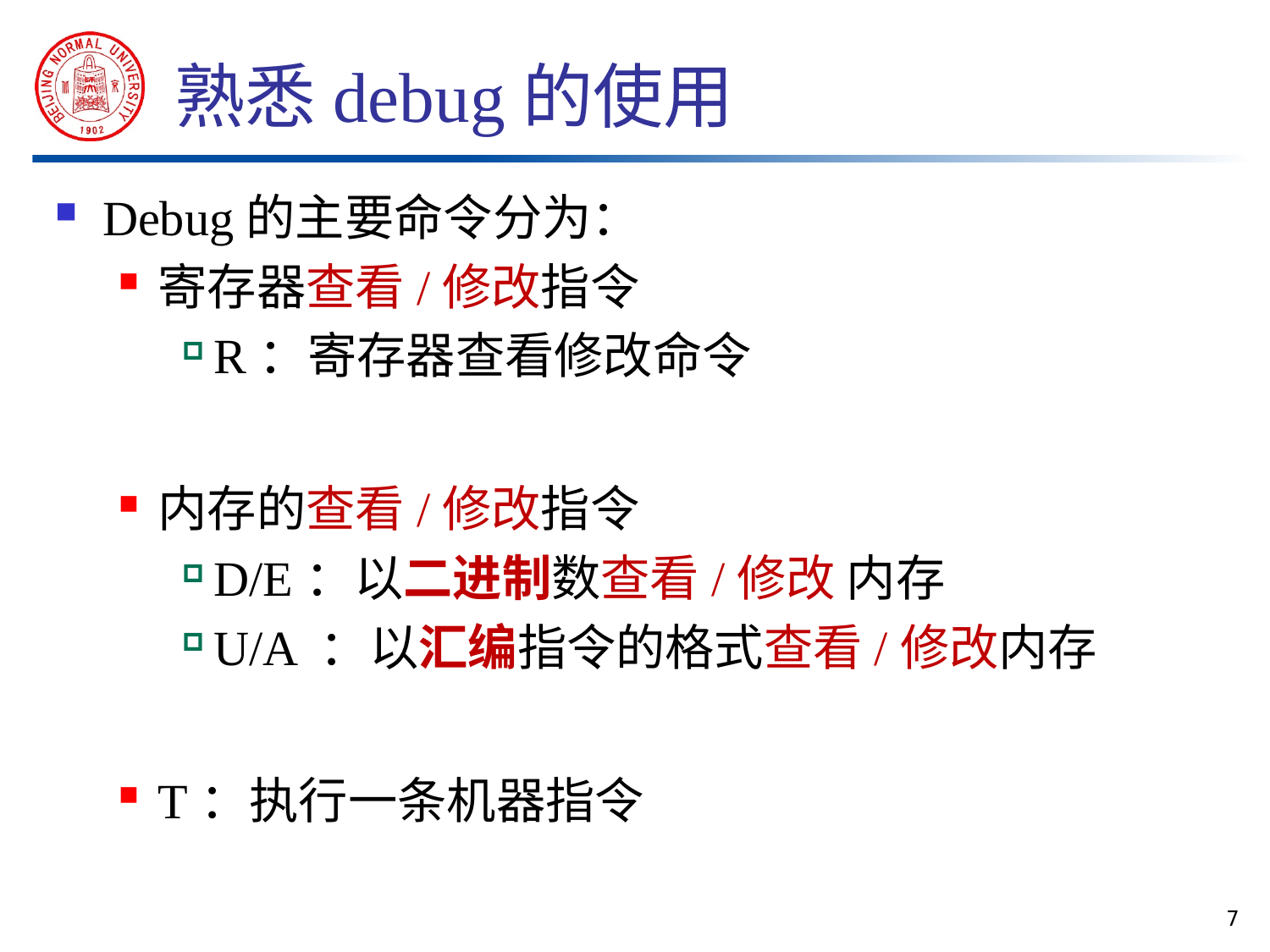

# 熟悉debug的使用
Debug的主要命令分为：
寄存器查看/修改指令
R：寄存器查看修改命令

内存的查看/修改指令
D/E：以二进制数查看/修改 内存
U/A ：以汇编指令的格式查看/修改内存

T：执行一条机器指令